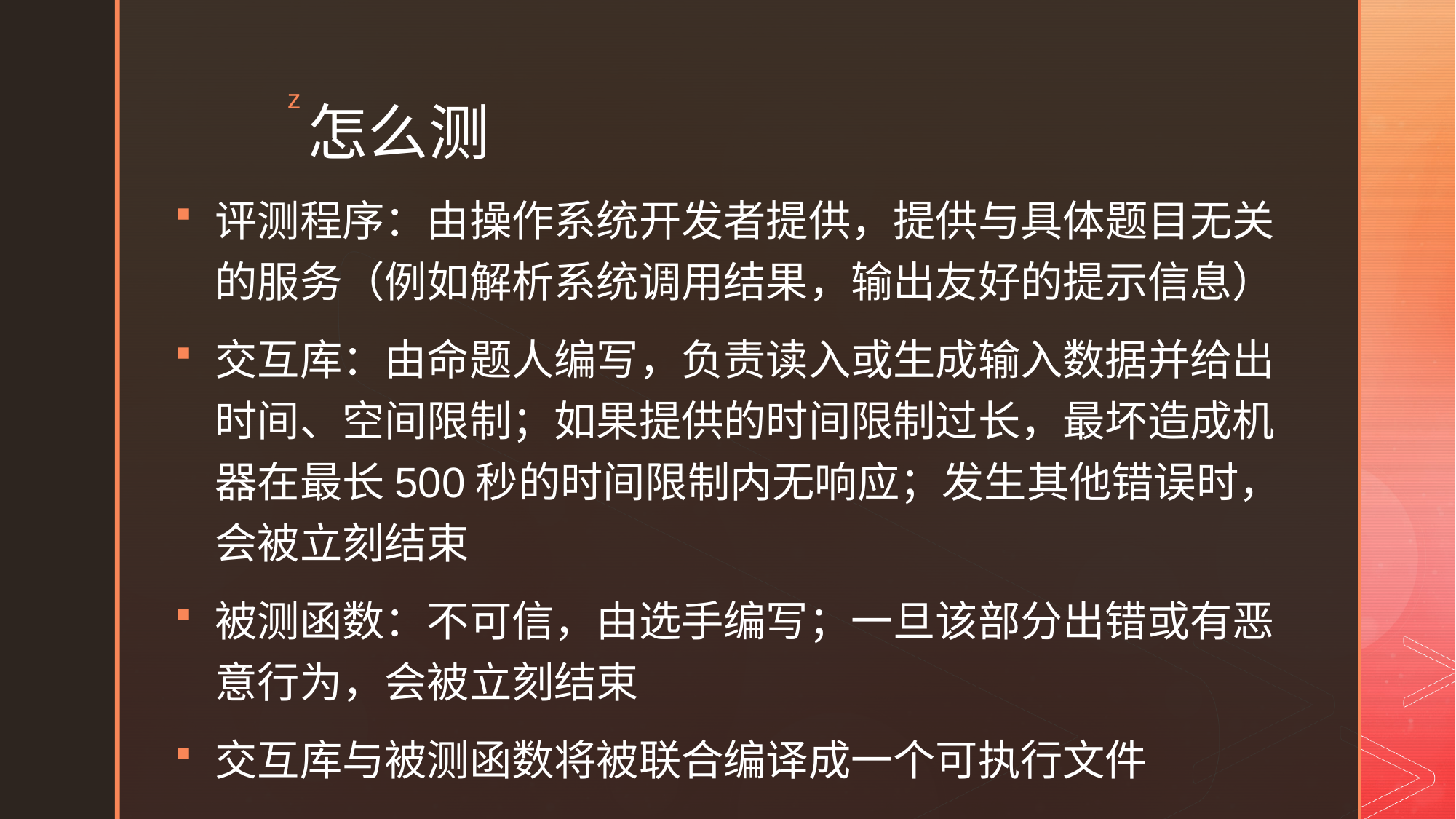

# 怎么测
评测程序：由操作系统开发者提供，提供与具体题目无关的服务（例如解析系统调用结果，输出友好的提示信息）
交互库：由命题人编写，负责读入或生成输入数据并给出时间、空间限制；如果提供的时间限制过长，最坏造成机器在最长500秒的时间限制内无响应；发生其他错误时，会被立刻结束
被测函数：不可信，由选手编写；一旦该部分出错或有恶意行为，会被立刻结束
交互库与被测函数将被联合编译成一个可执行文件